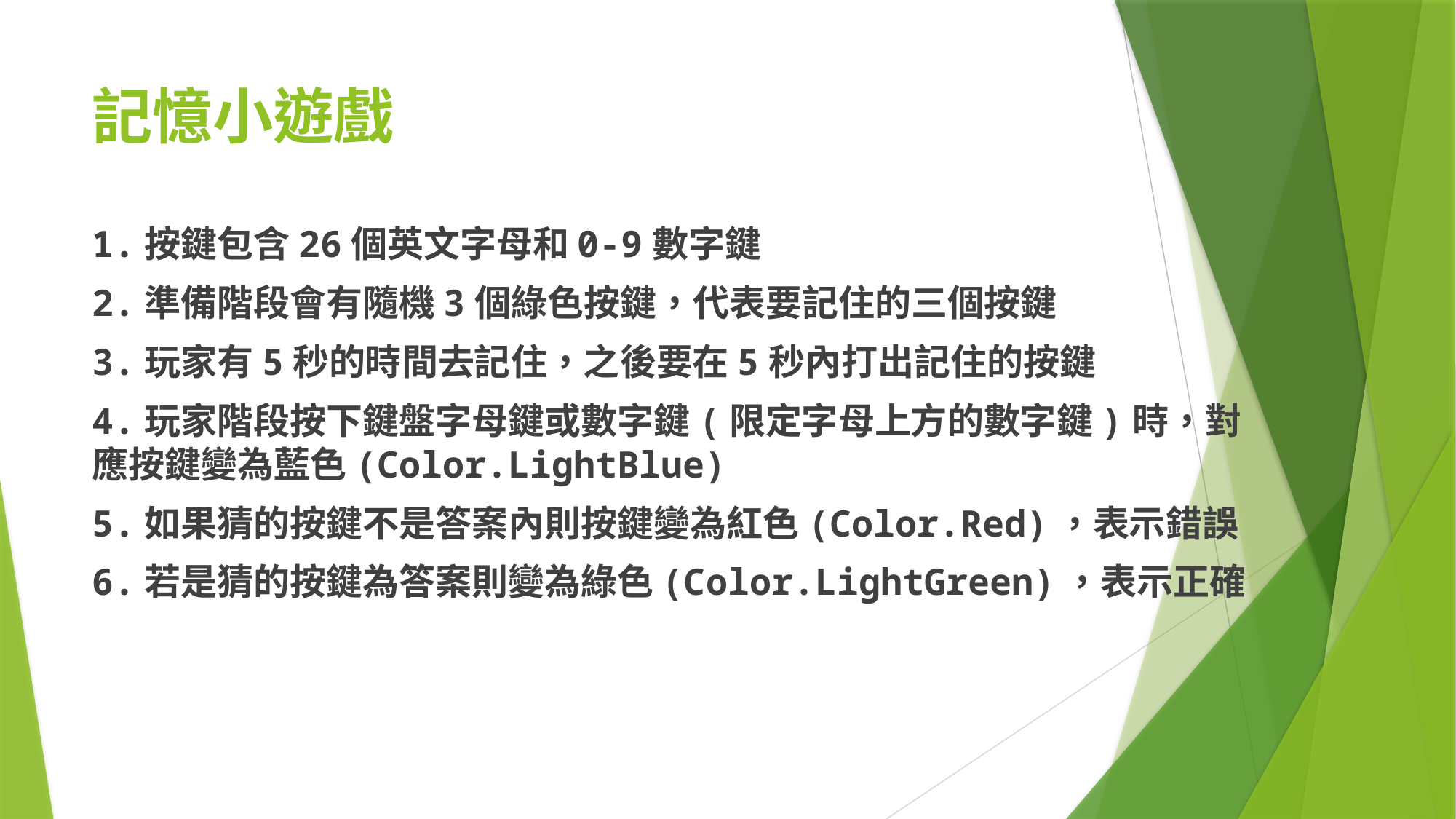

# 記憶小遊戲
1.按鍵包含26個英文字母和0-9數字鍵
2.準備階段會有隨機3個綠色按鍵，代表要記住的三個按鍵
3.玩家有5秒的時間去記住，之後要在5秒內打出記住的按鍵
4.玩家階段按下鍵盤字母鍵或數字鍵(限定字母上方的數字鍵)時，對應按鍵變為藍色(Color.LightBlue)
5.如果猜的按鍵不是答案內則按鍵變為紅色(Color.Red)，表示錯誤
6.若是猜的按鍵為答案則變為綠色(Color.LightGreen)，表示正確